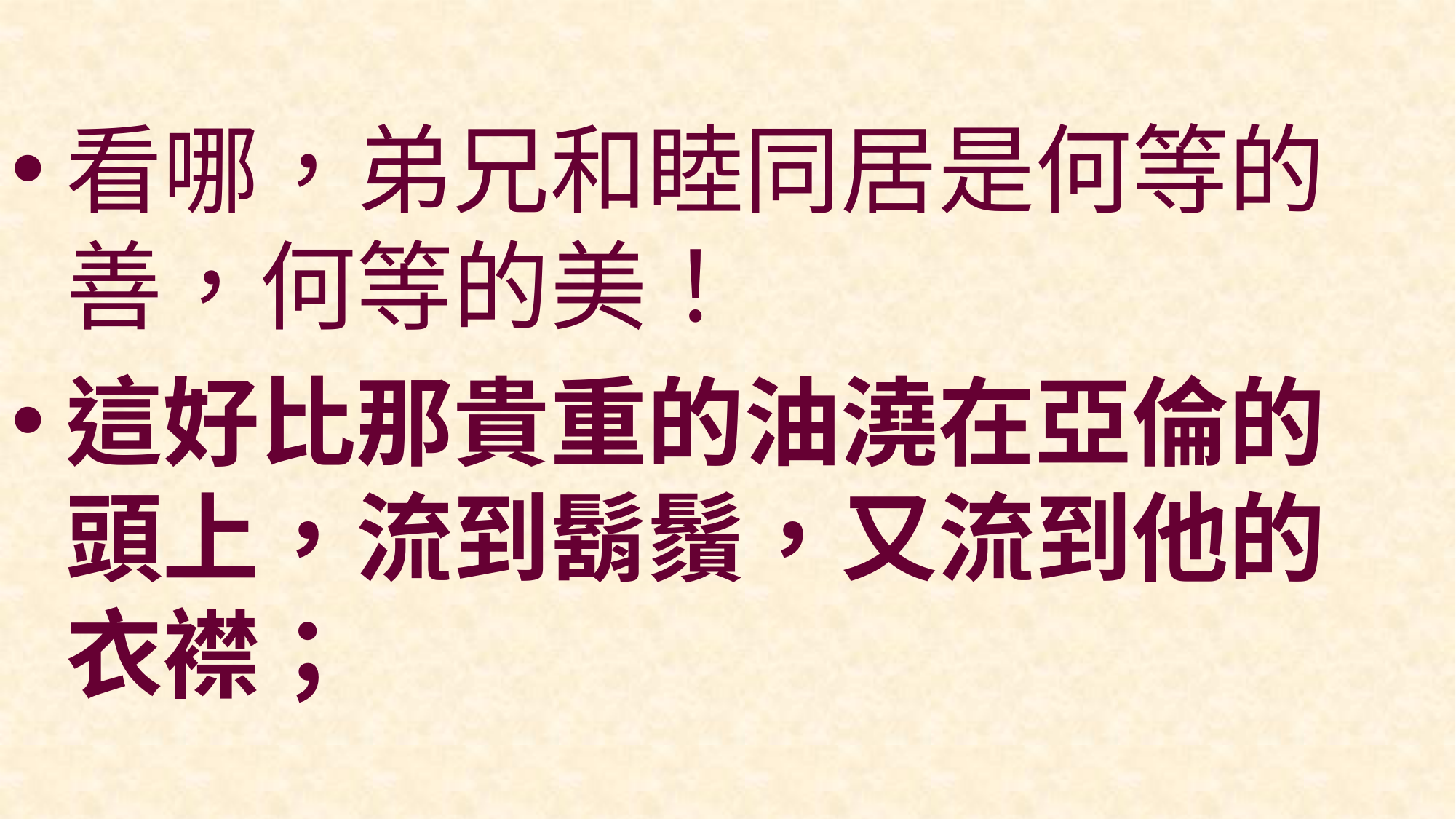

看哪，弟兄和睦同居是何等的善，何等的美！
這好比那貴重的油澆在亞倫的頭上，流到鬍鬚，又流到他的衣襟；